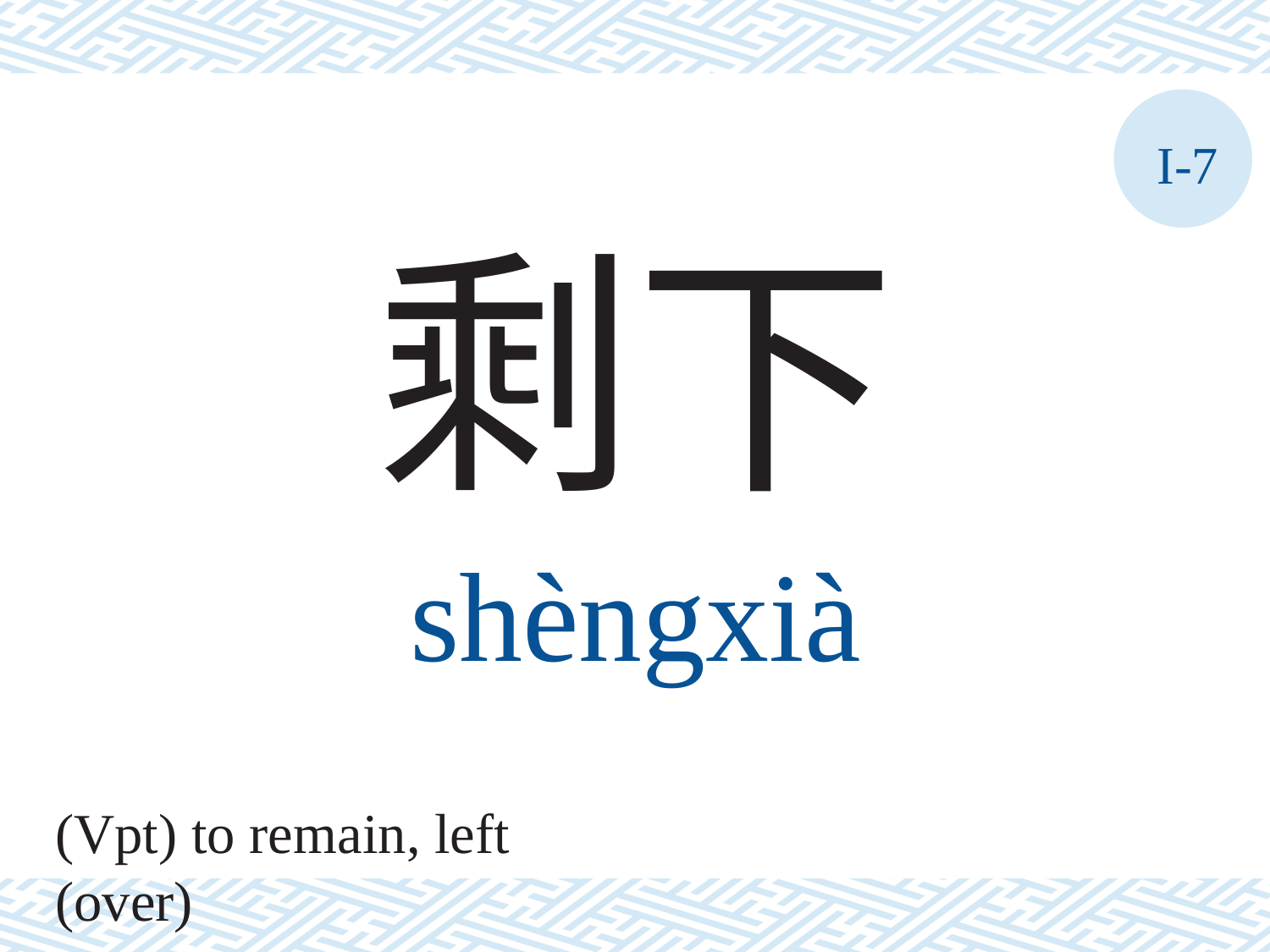

I-7
剩下
shèngxià
(Vpt) to remain, left (over)